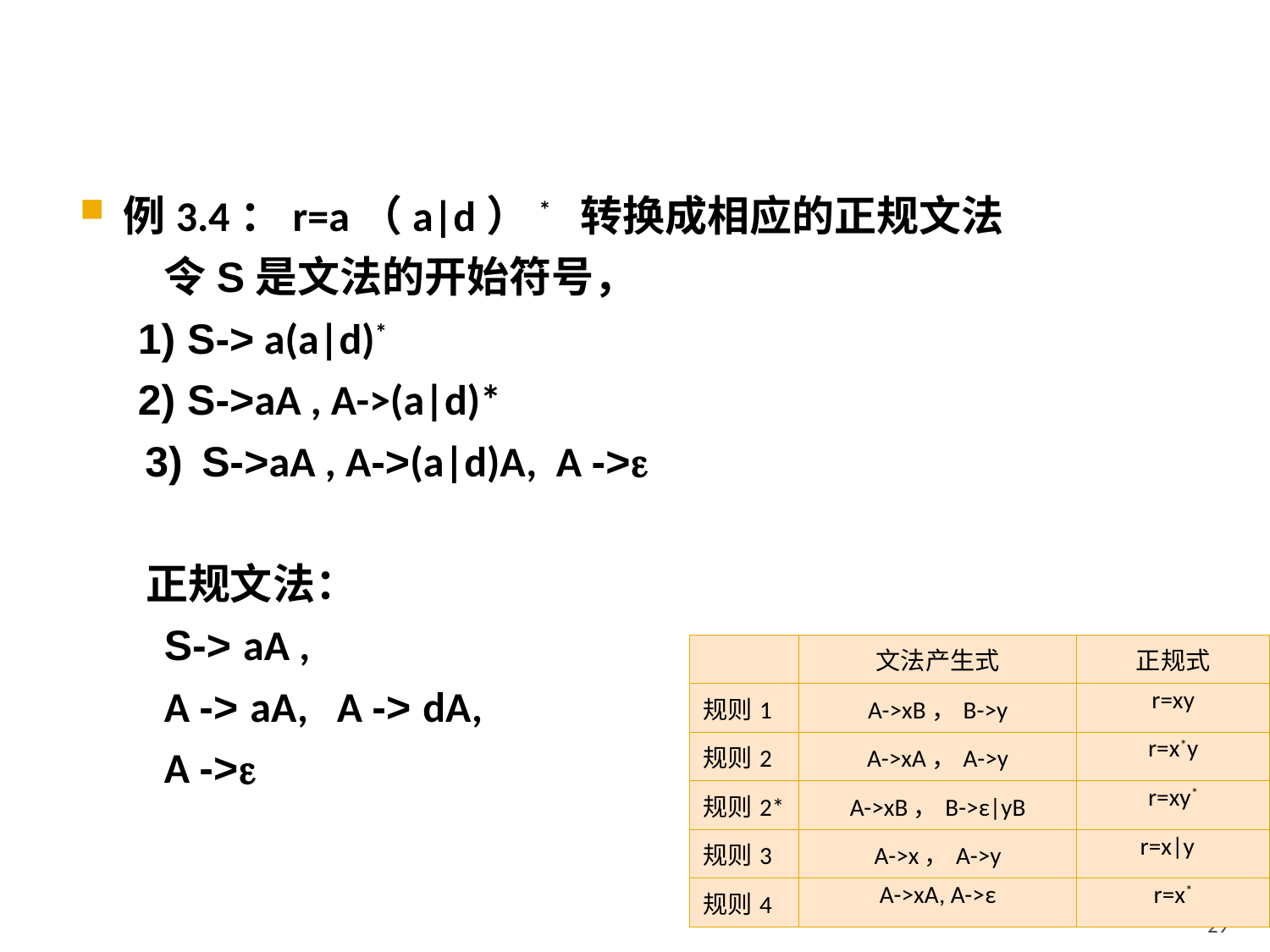

例3.4：r=a（a|d）*  转换成相应的正规文法
	令S是文法的开始符号，
 1) S-> a(a|d)*
 2) S->aA , A->(a|d)*
  3)  S->aA , A->(a|d)A,  A ->ε

 正规文法：
	S-> aA ,
 	A -> aA,   A -> dA,
 	A ->ε

|  | 文法产生式 | 正规式 |
| --- | --- | --- |
| 规则1 | A->xB，B->y | r=xy |
| 规则2 | A->xA，A->y | r=x\*y |
| 规则2\* | A->xB，B->ε|yB | r=xy\* |
| 规则3 | A->x，A->y | r=x|y |
| 规则4 | A->xA, A->ε | r=x\* |
29